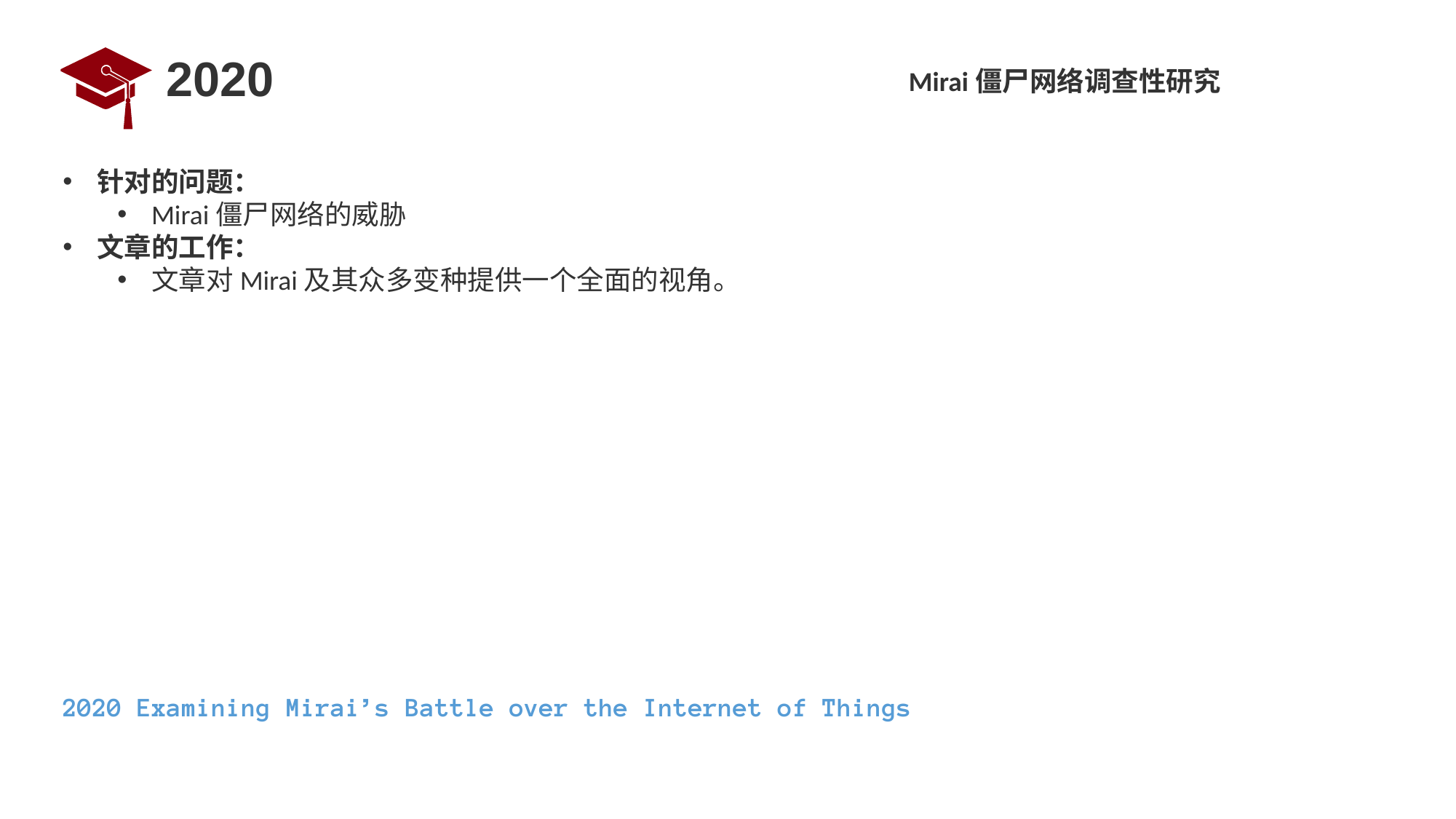

# 2020
Mirai僵尸网络调查性研究
针对的问题：
Mirai僵尸网络的威胁
文章的工作：
文章对Mirai及其众多变种提供一个全面的视角。
2020 Examining Mirai’s Battle over the Internet of Things